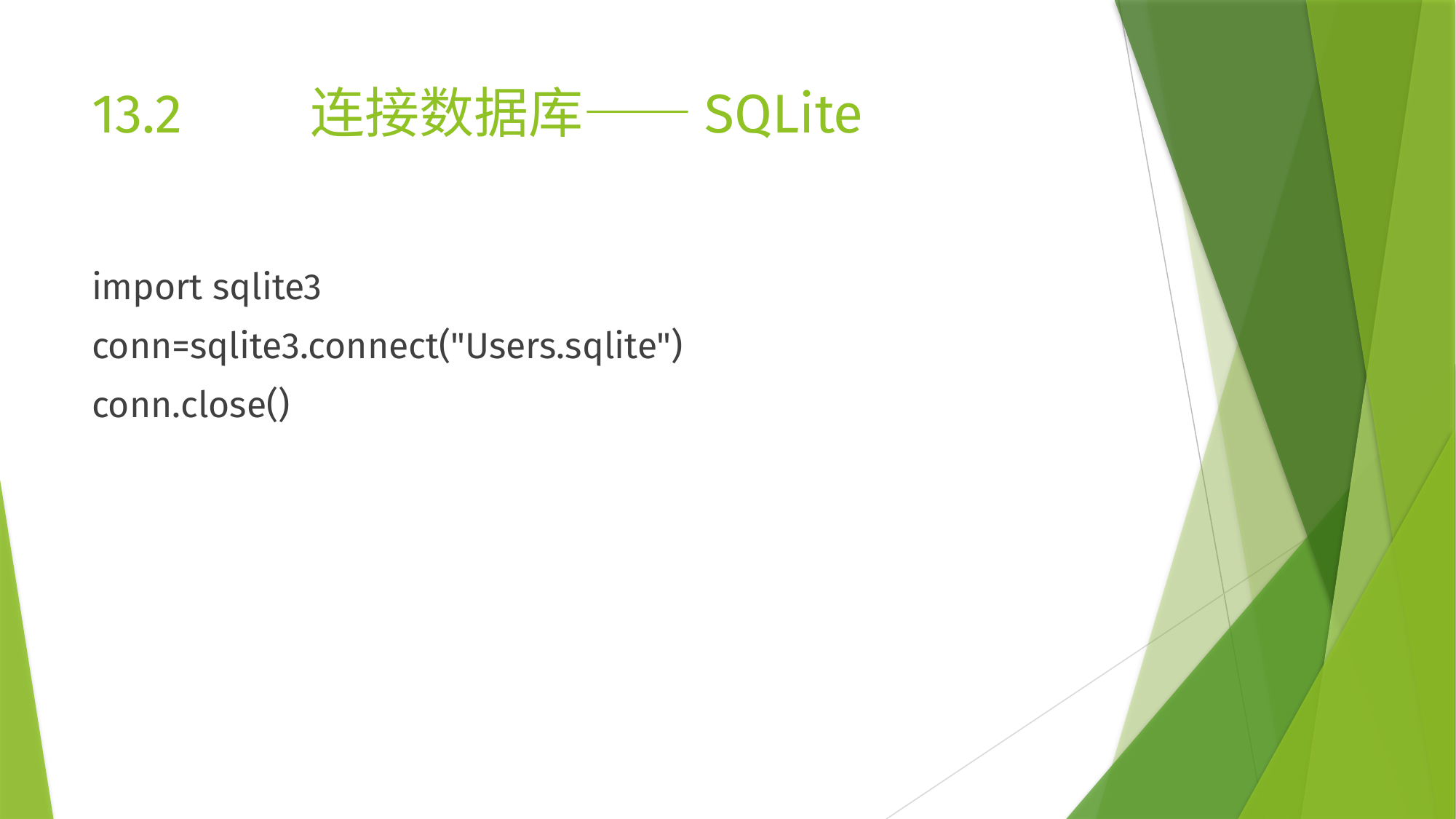

# 13.2		连接数据库——SQLite
import sqlite3
conn=sqlite3.connect("Users.sqlite")
conn.close()